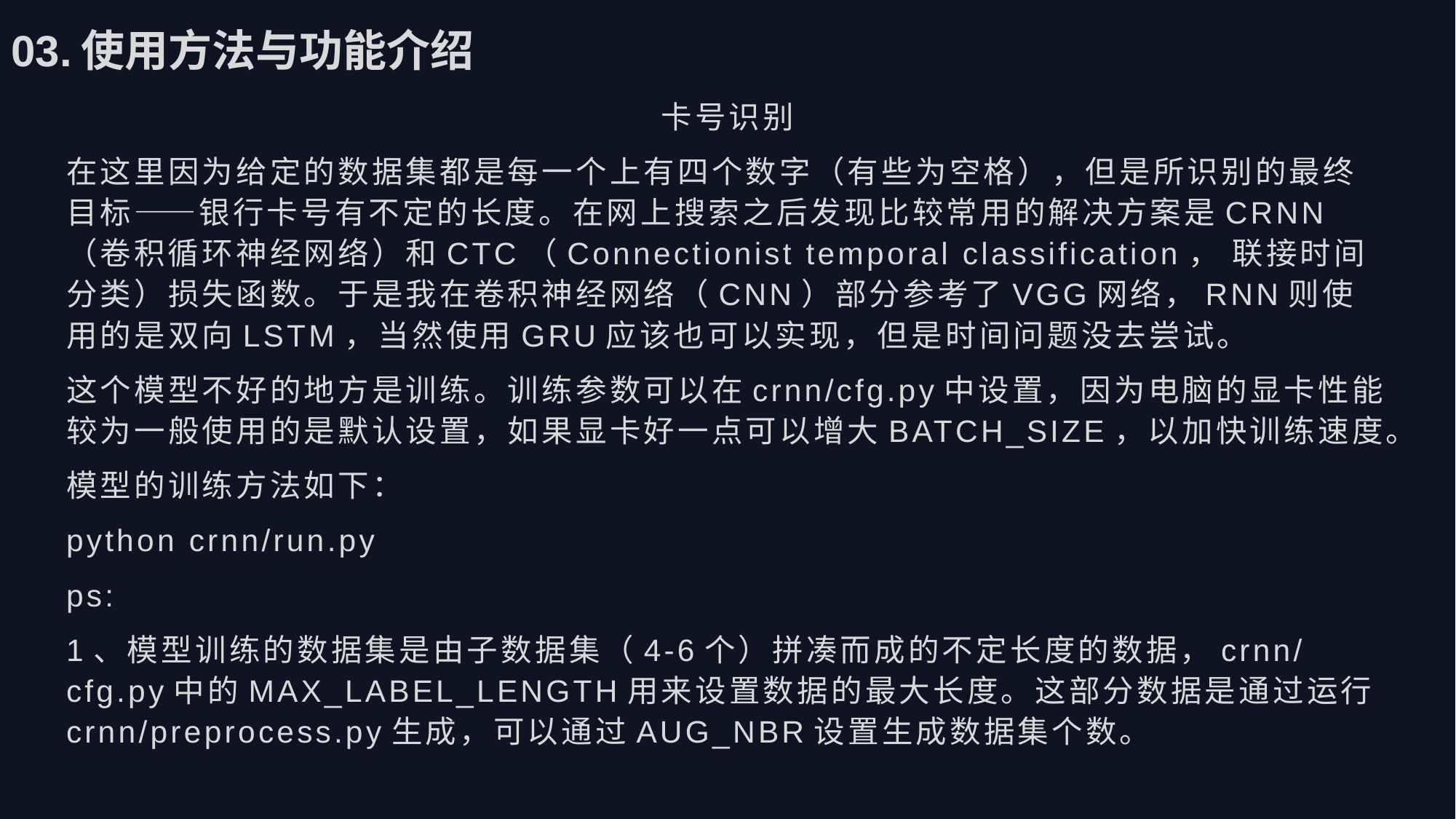

03.使用方法与功能介绍
卡号识别
在这里因为给定的数据集都是每一个上有四个数字（有些为空格），但是所识别的最终目标——银行卡号有不定的长度。在网上搜索之后发现比较常用的解决方案是CRNN（卷积循环神经网络）和CTC（Connectionist temporal classification， 联接时间分类）损失函数。于是我在卷积神经网络（CNN）部分参考了VGG网络，RNN则使用的是双向LSTM，当然使用GRU应该也可以实现，但是时间问题没去尝试。
这个模型不好的地方是训练。训练参数可以在crnn/cfg.py中设置，因为电脑的显卡性能较为一般使用的是默认设置，如果显卡好一点可以增大BATCH_SIZE，以加快训练速度。
模型的训练方法如下：
python crnn/run.py
ps:
1、模型训练的数据集是由子数据集（4-6个）拼凑而成的不定长度的数据，crnn/cfg.py中的MAX_LABEL_LENGTH用来设置数据的最大长度。这部分数据是通过运行crnn/preprocess.py生成，可以通过AUG_NBR设置生成数据集个数。